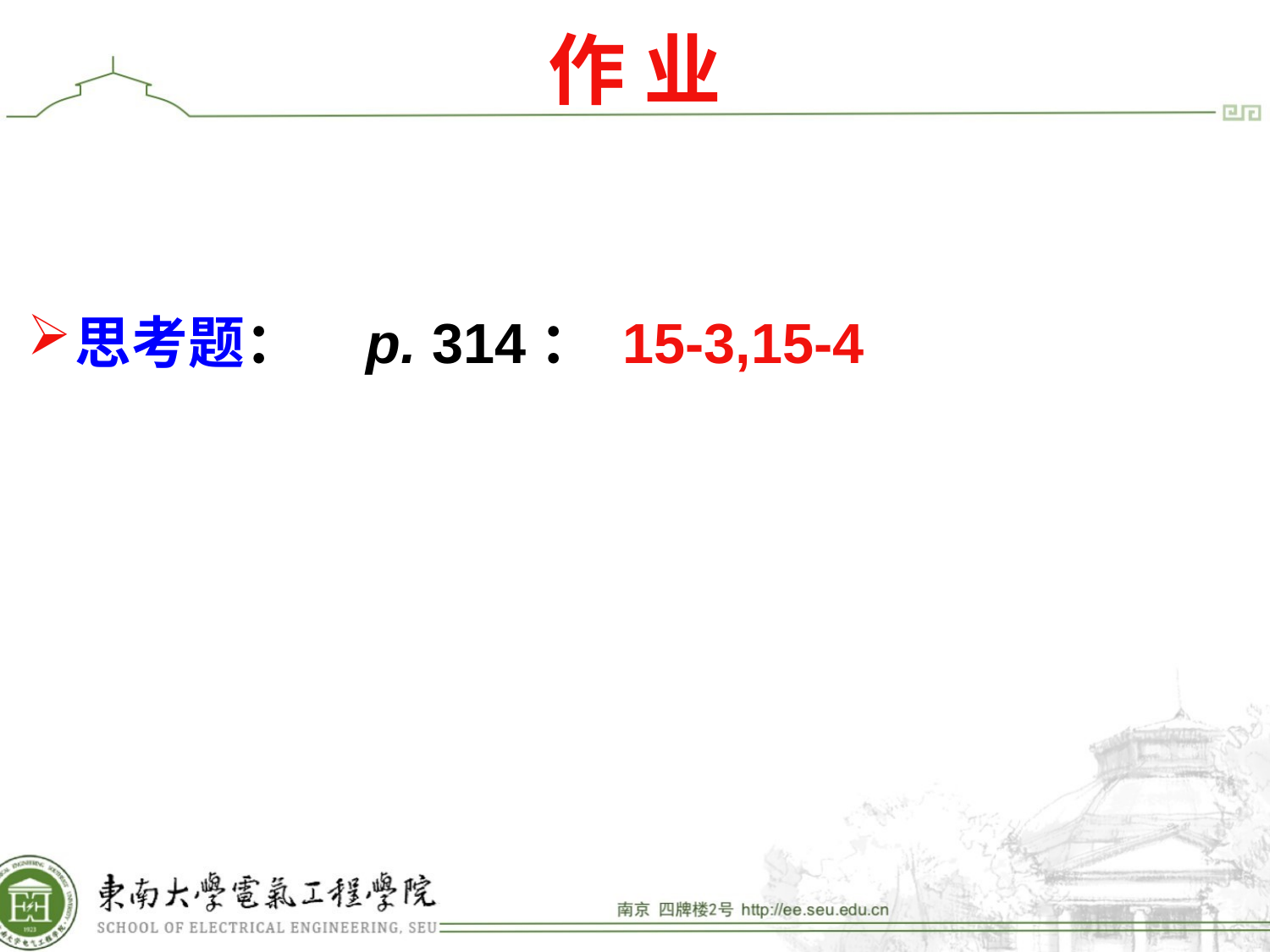

# 作 业

思考题：    p. 314： 15-3,15-4